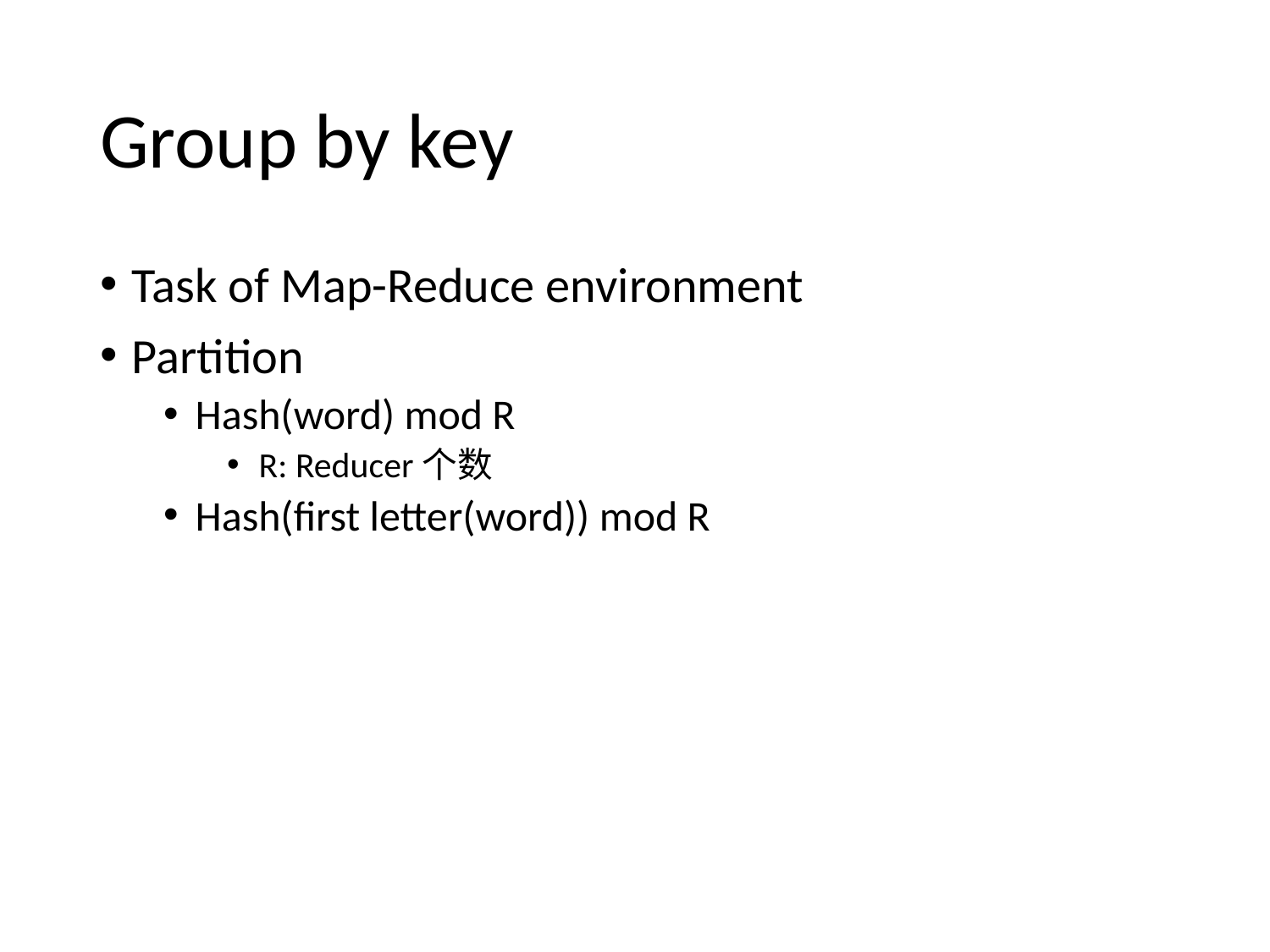

# Group by key
Task of Map-Reduce environment
Partition
Hash(word) mod R
R: Reducer个数
Hash(first letter(word)) mod R